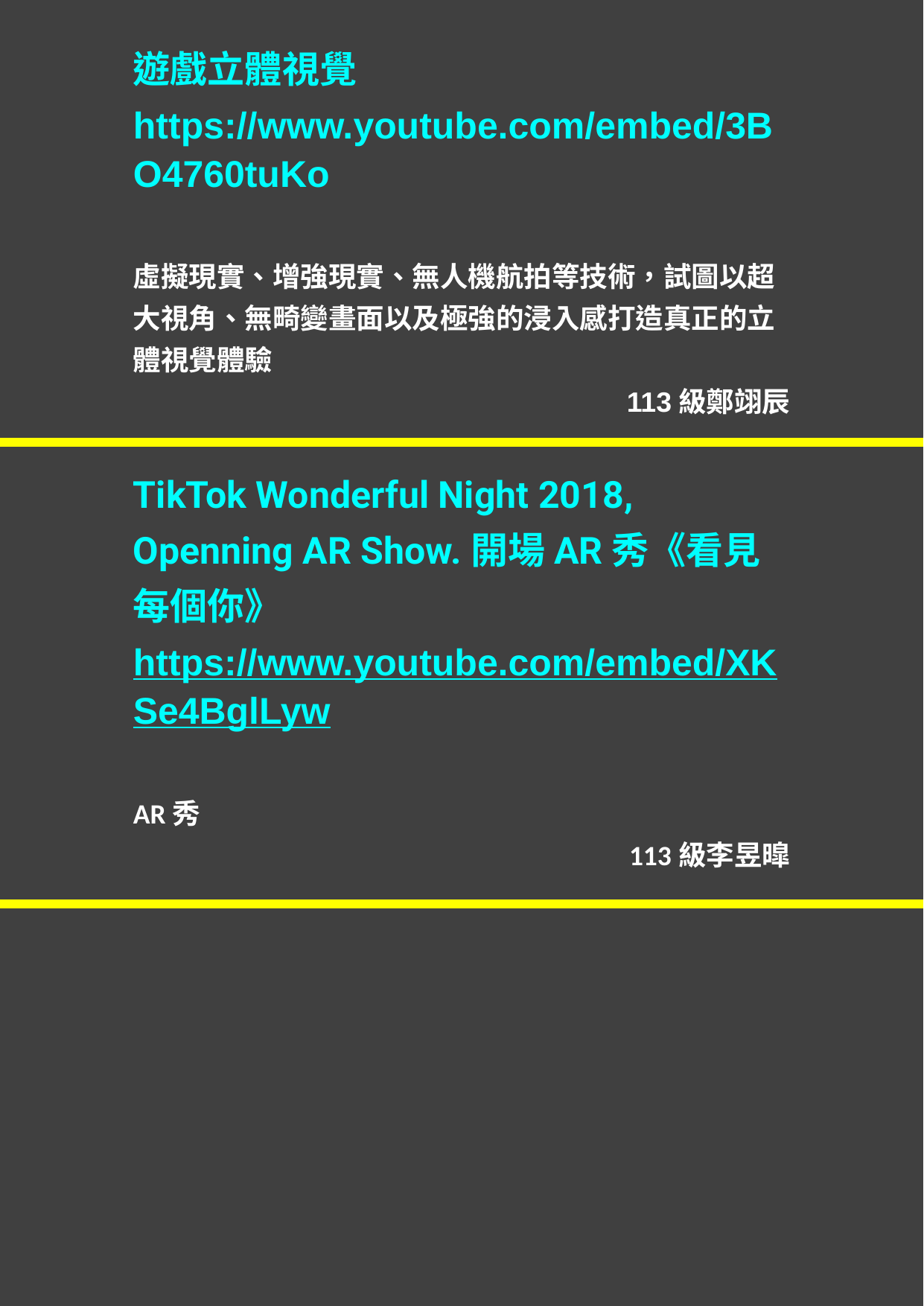

遊戲立體視覺
https://www.youtube.com/embed/3BO4760tuKo

虛擬現實、增強現實、無人機航拍等技術，試圖以超大視角、無畸變畫面以及極強的浸入感打造真正的立體視覺體驗
113級鄭翊辰

TikTok Wonderful Night 2018, Openning AR Show.開場AR秀《看見每個你》
https://www.youtube.com/embed/XKSe4BglLyw

AR秀
113級李昱暭